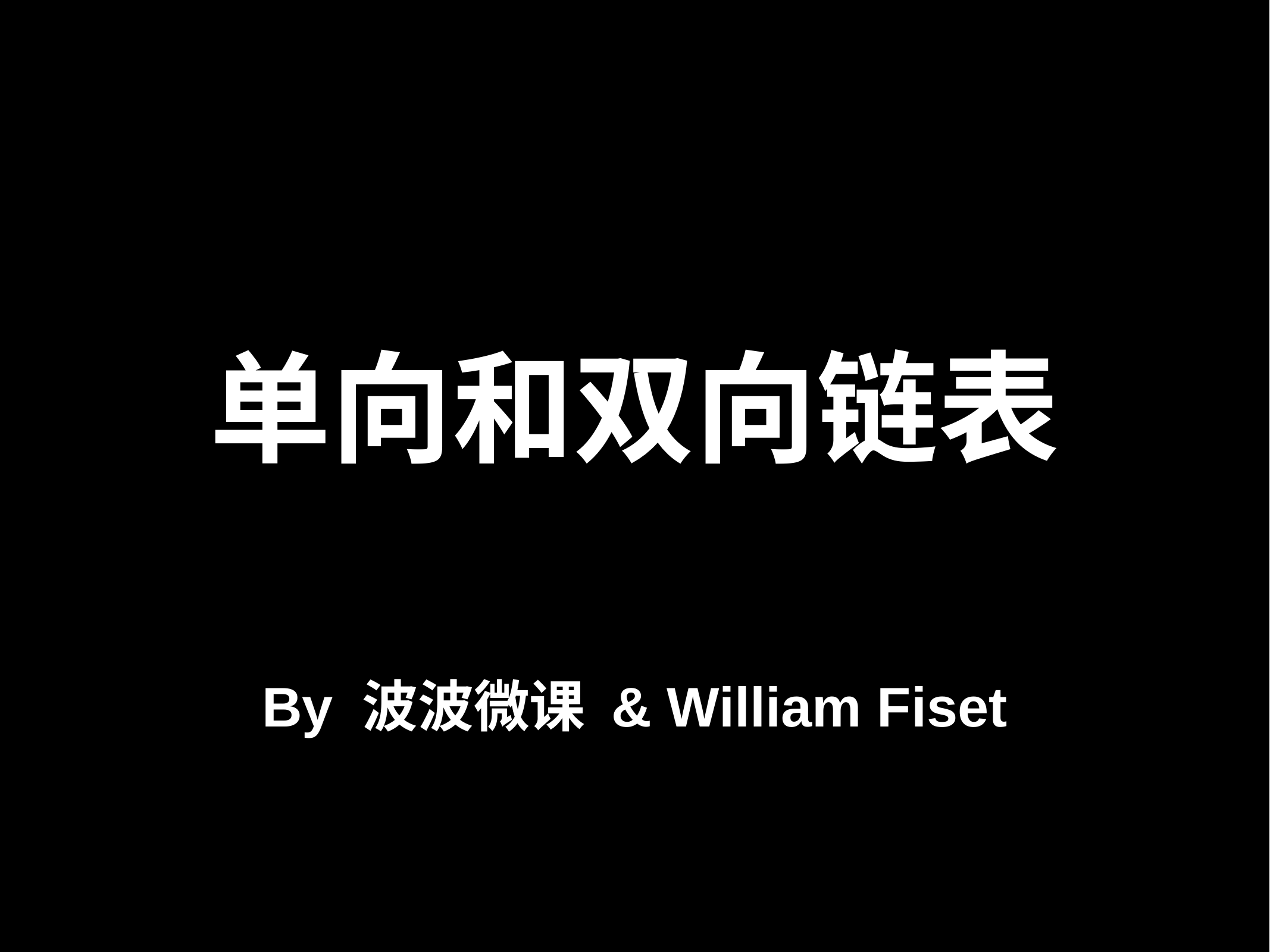

# 单向和双向链表
By 波波微课 & William Fiset